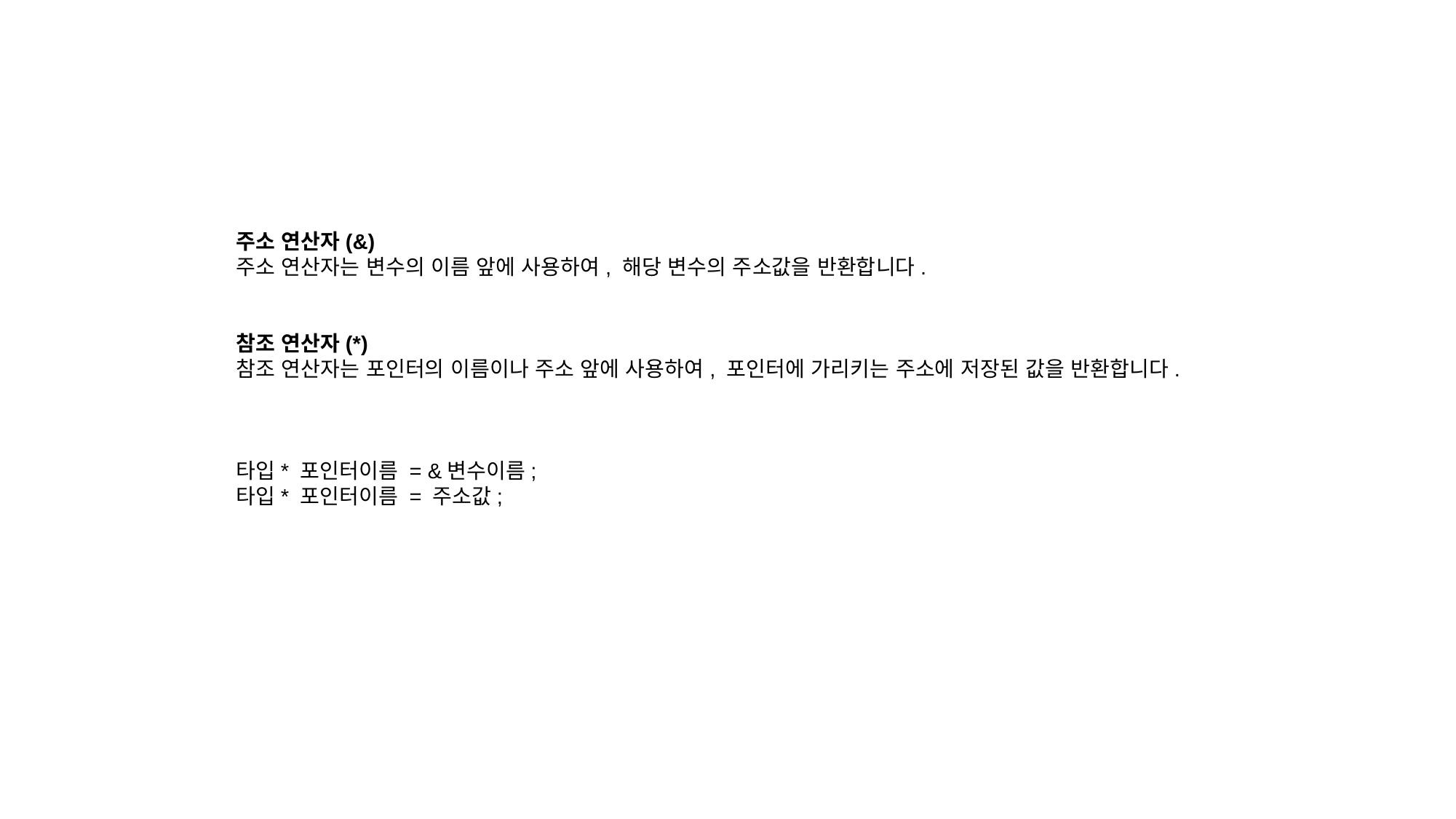

주소 연산자(&)
주소 연산자는 변수의 이름 앞에 사용하여, 해당 변수의 주소값을 반환합니다.

참조 연산자(*)
참조 연산자는 포인터의 이름이나 주소 앞에 사용하여, 포인터에 가리키는 주소에 저장된 값을 반환합니다.

타입* 포인터이름 = &변수이름;
타입* 포인터이름 = 주소값;